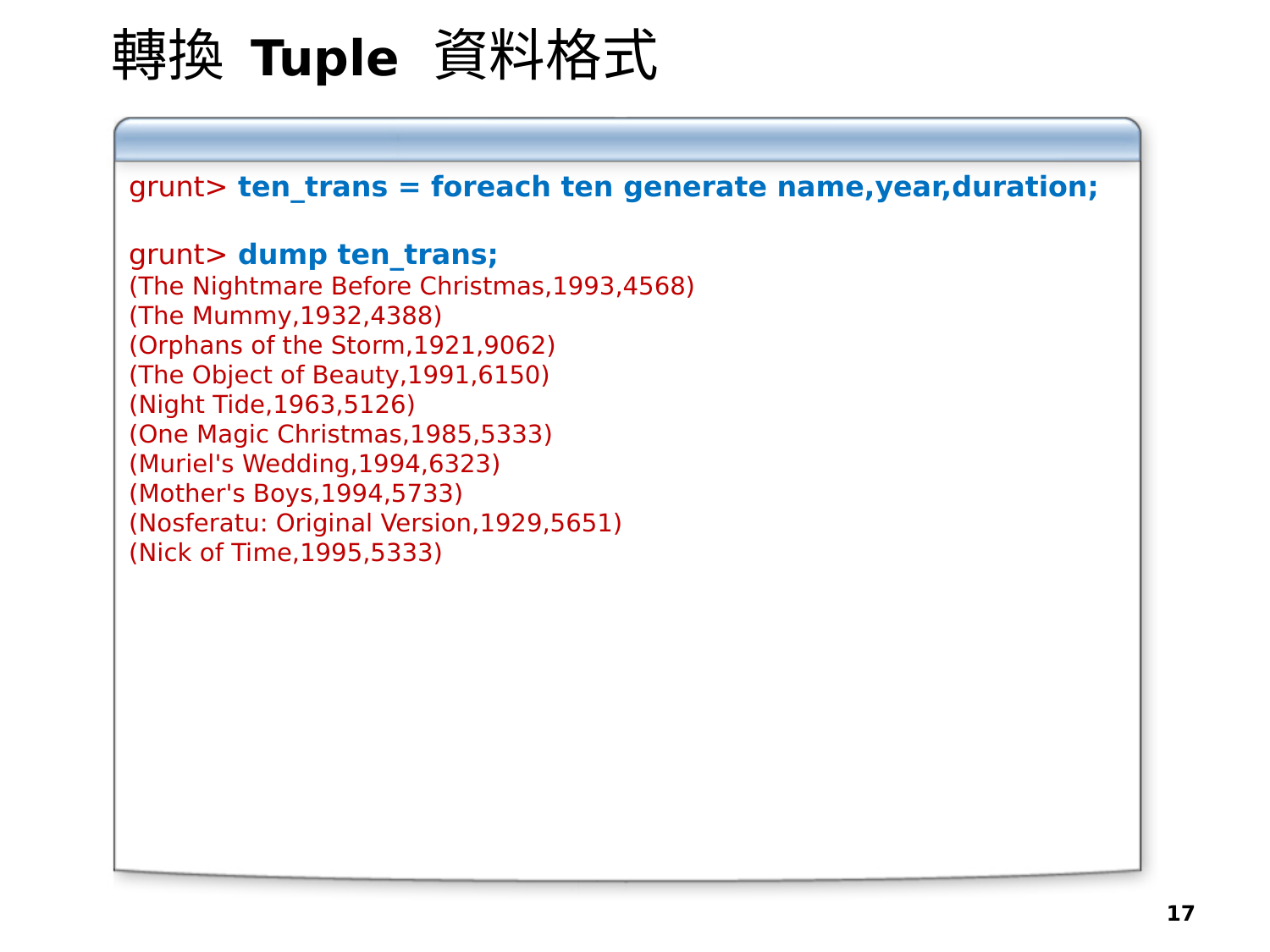

轉換 Tuple 資料格式
grunt> ten_trans = foreach ten generate name,year,duration;

grunt> dump ten_trans;
(The Nightmare Before Christmas,1993,4568)
(The Mummy,1932,4388)
(Orphans of the Storm,1921,9062)
(The Object of Beauty,1991,6150)
(Night Tide,1963,5126)
(One Magic Christmas,1985,5333)
(Muriel's Wedding,1994,6323)
(Mother's Boys,1994,5733)
(Nosferatu: Original Version,1929,5651)
(Nick of Time,1995,5333)
17